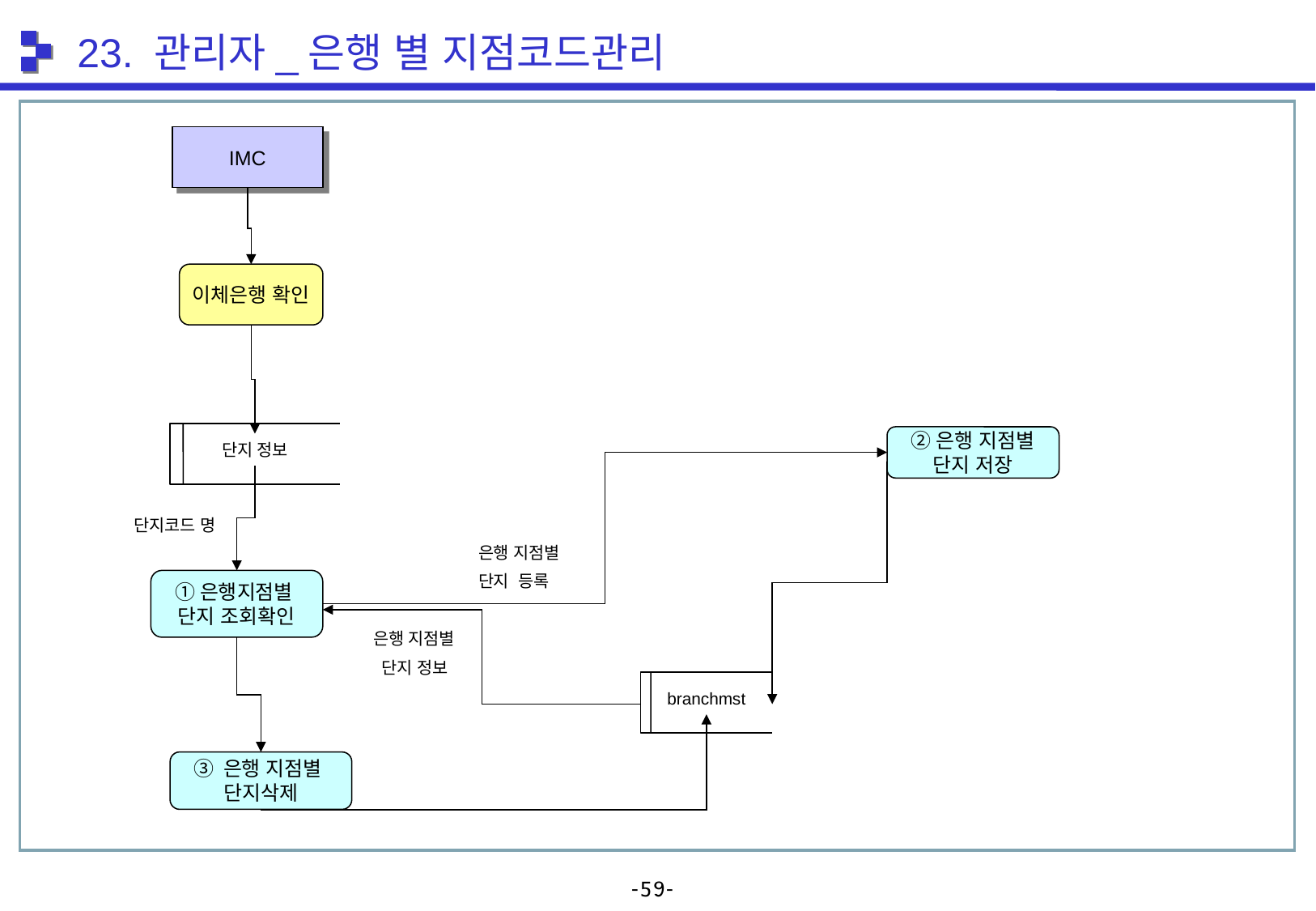

23. 관리자_은행 별 지점코드관리

IMC
이체은행 확인

단지 정보

②은행 지점별
단지 저장

단지코드 명
은행 지점별
단지  등록
①은행지점별
단지 조회확인
은행 지점별
 단지 정보

branchmst

③ 은행 지점별
단지삭제